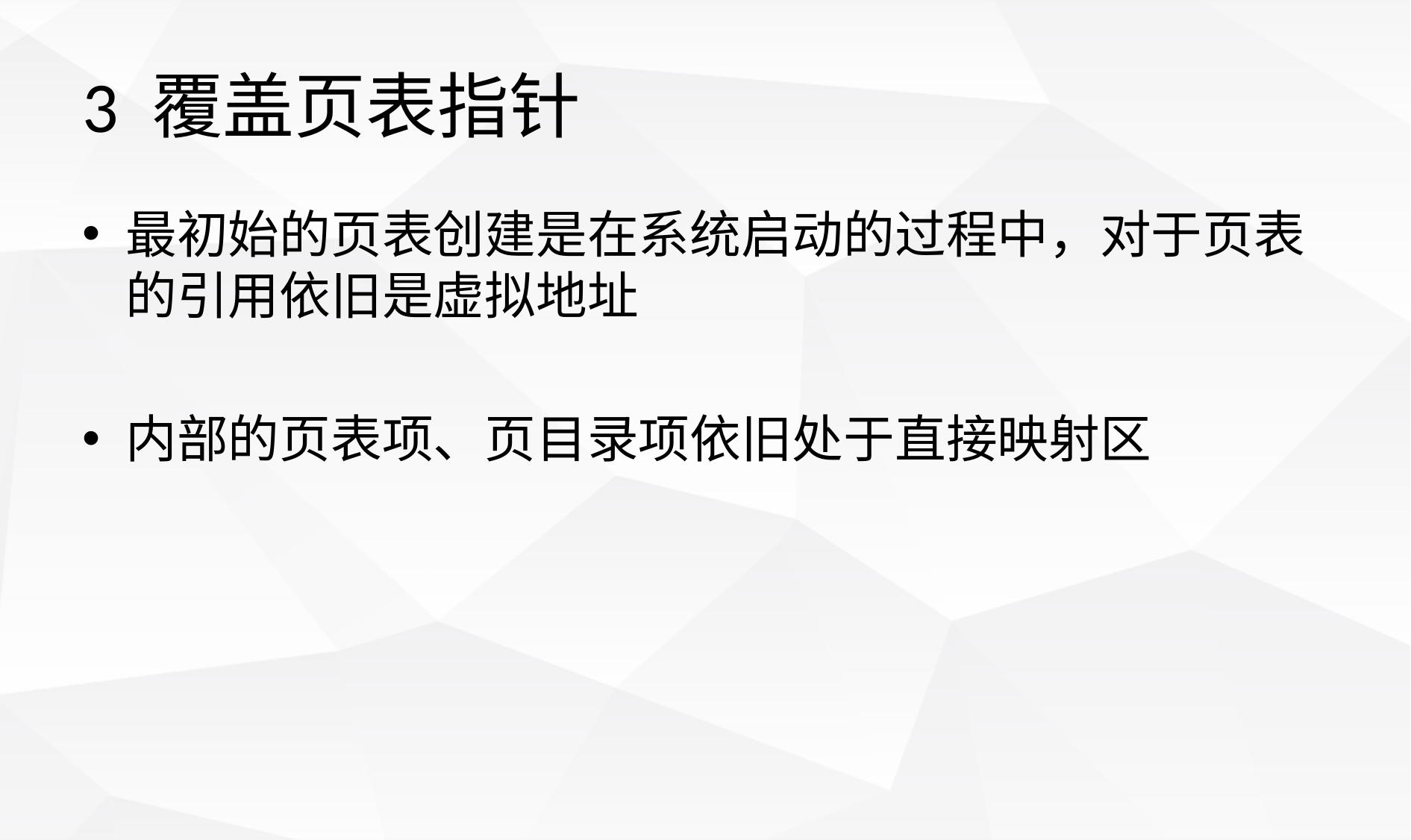

# 3 覆盖页表指针
最初始的页表创建是在系统启动的过程中，对于页表的引用依旧是虚拟地址

内部的页表项、页目录项依旧处于直接映射区